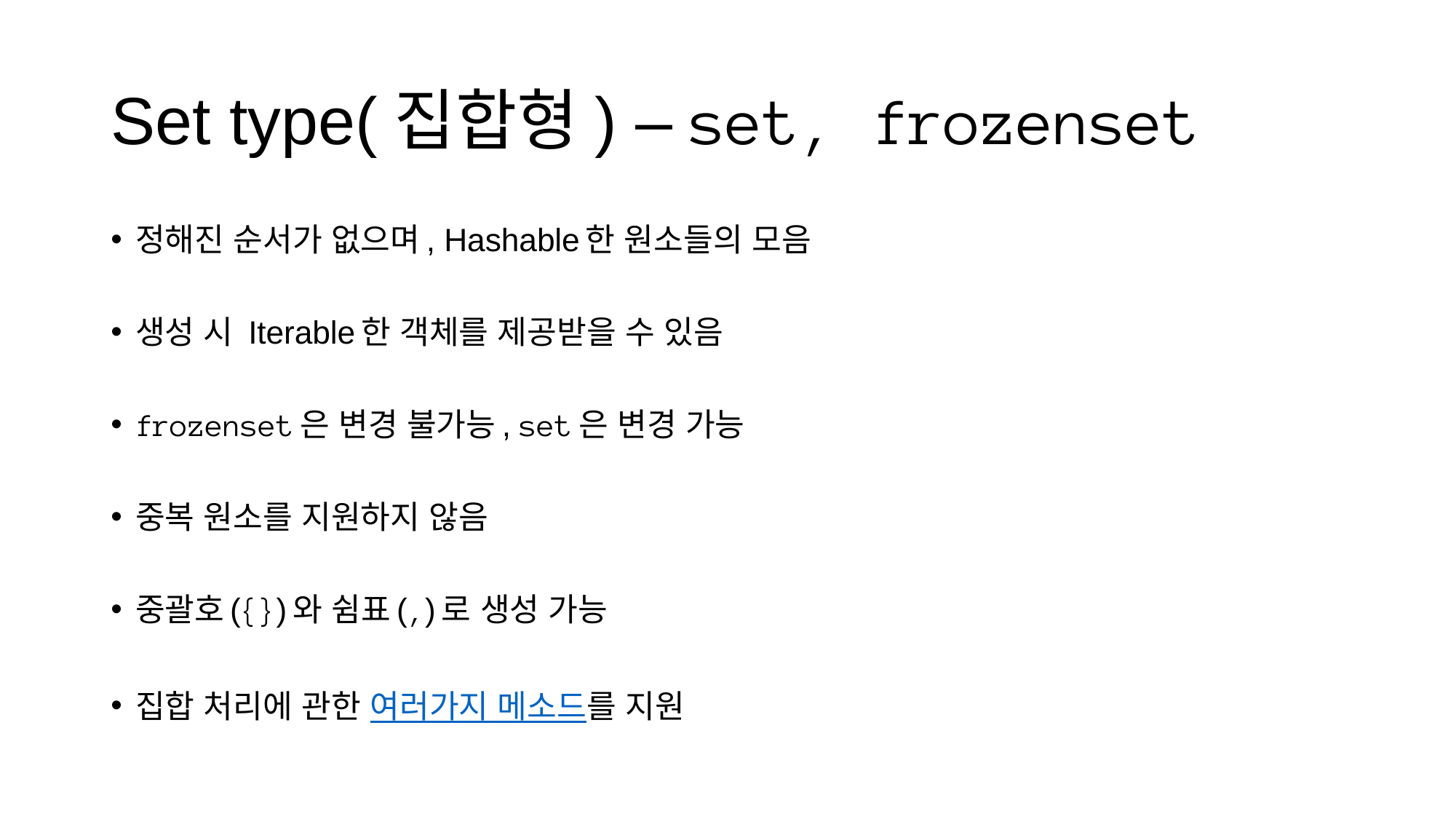

# Set type(집합형) – set, frozenset
정해진 순서가 없으며, Hashable한 원소들의 모음

생성 시 Iterable한 객체를 제공받을 수 있음

frozenset은 변경 불가능, set은 변경 가능

중복 원소를 지원하지 않음

중괄호({})와 쉼표(,)로 생성 가능

집합 처리에 관한 여러가지 메소드를 지원